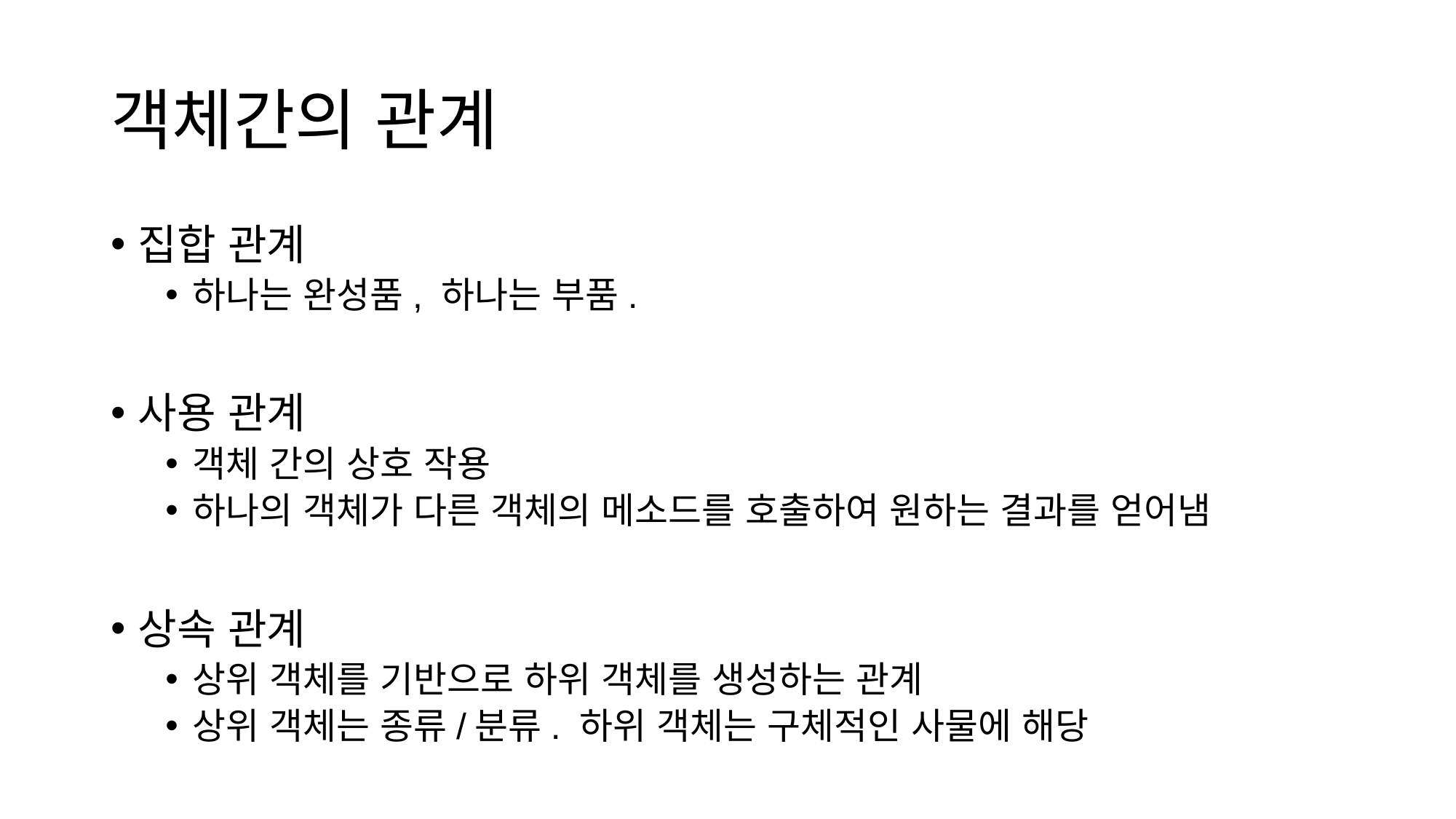

# 객체간의 관계
집합 관계
하나는 완성품, 하나는 부품.

사용 관계
객체 간의 상호 작용
하나의 객체가 다른 객체의 메소드를 호출하여 원하는 결과를 얻어냄

상속 관계
상위 객체를 기반으로 하위 객체를 생성하는 관계
상위 객체는 종류/분류. 하위 객체는 구체적인 사물에 해당